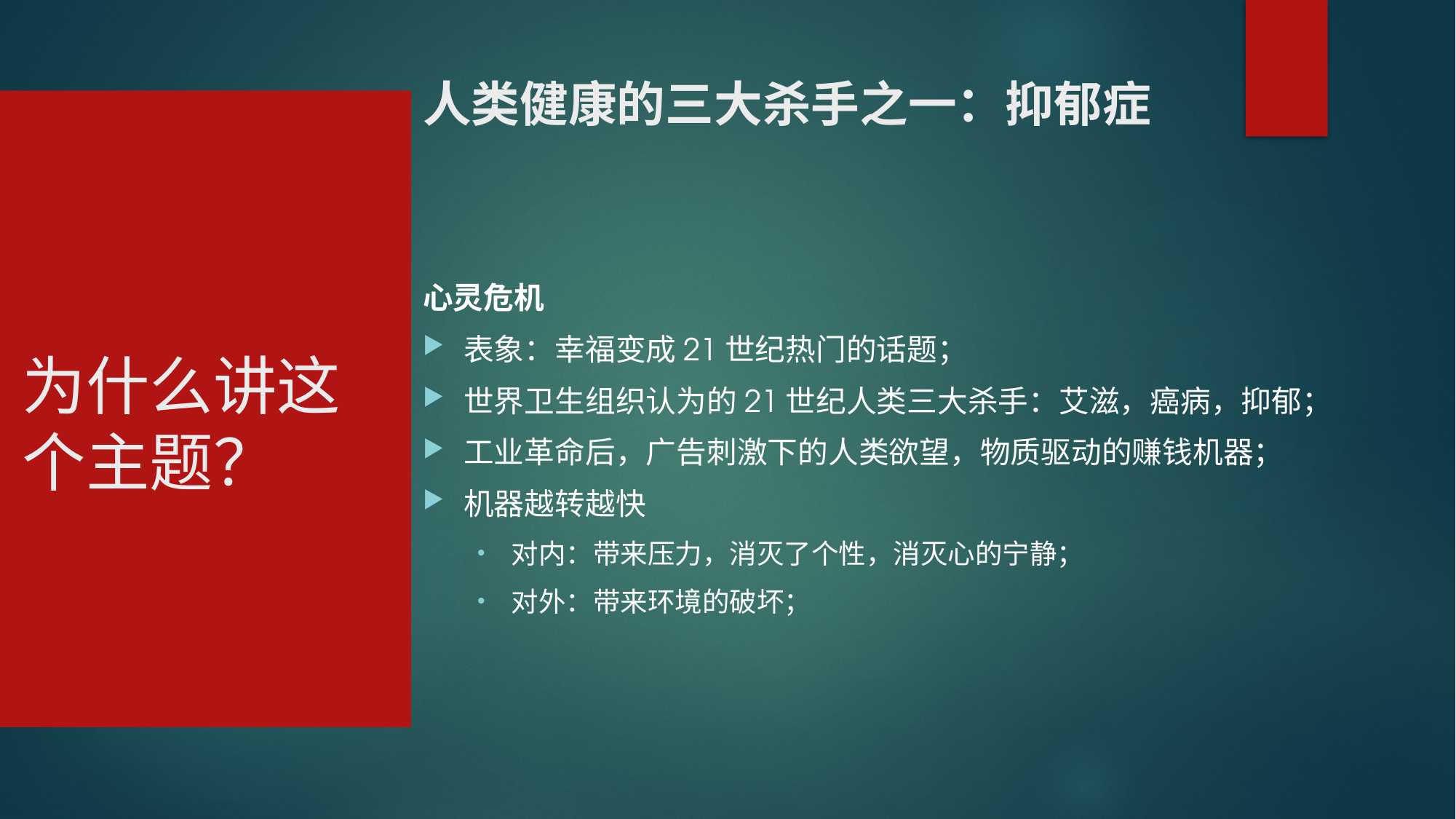

# 人类健康的三大杀手之一：抑郁症

心灵危机
表象：幸福变成21世纪热门的话题；
世界卫生组织认为的21世纪人类三大杀手：艾滋，癌病，抑郁；
工业革命后，广告刺激下的人类欲望，物质驱动的赚钱机器；
机器越转越快
对内：带来压力，消灭了个性，消灭心的宁静；
对外：带来环境的破坏；

为什么讲这个主题？